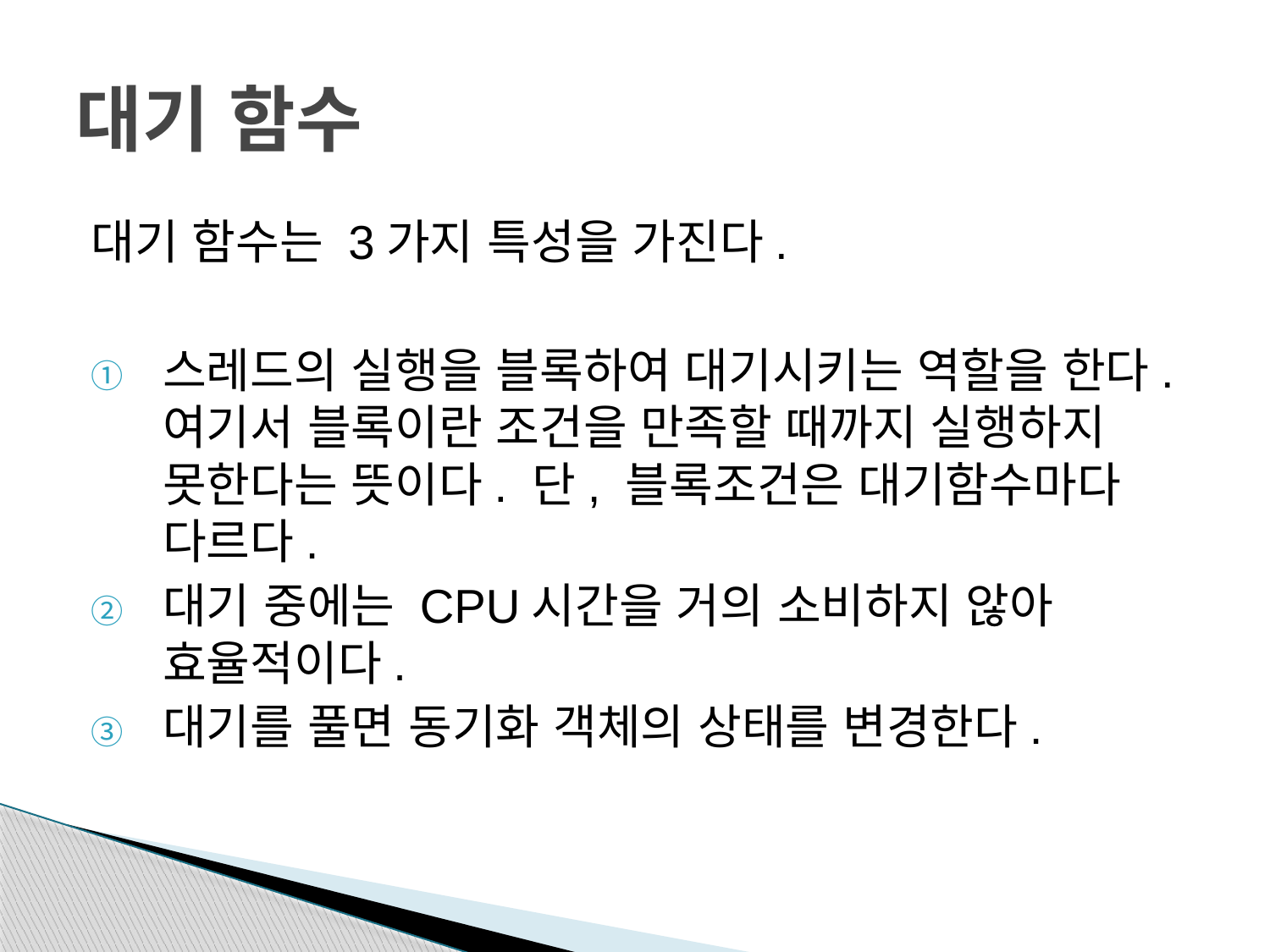

# 대기 함수
대기 함수는 3가지 특성을 가진다.

스레드의 실행을 블록하여 대기시키는 역할을 한다. 여기서 블록이란 조건을 만족할 때까지 실행하지 못한다는 뜻이다. 단, 블록조건은 대기함수마다 다르다.
대기 중에는 CPU시간을 거의 소비하지 않아 효율적이다.
대기를 풀면 동기화 객체의 상태를 변경한다.